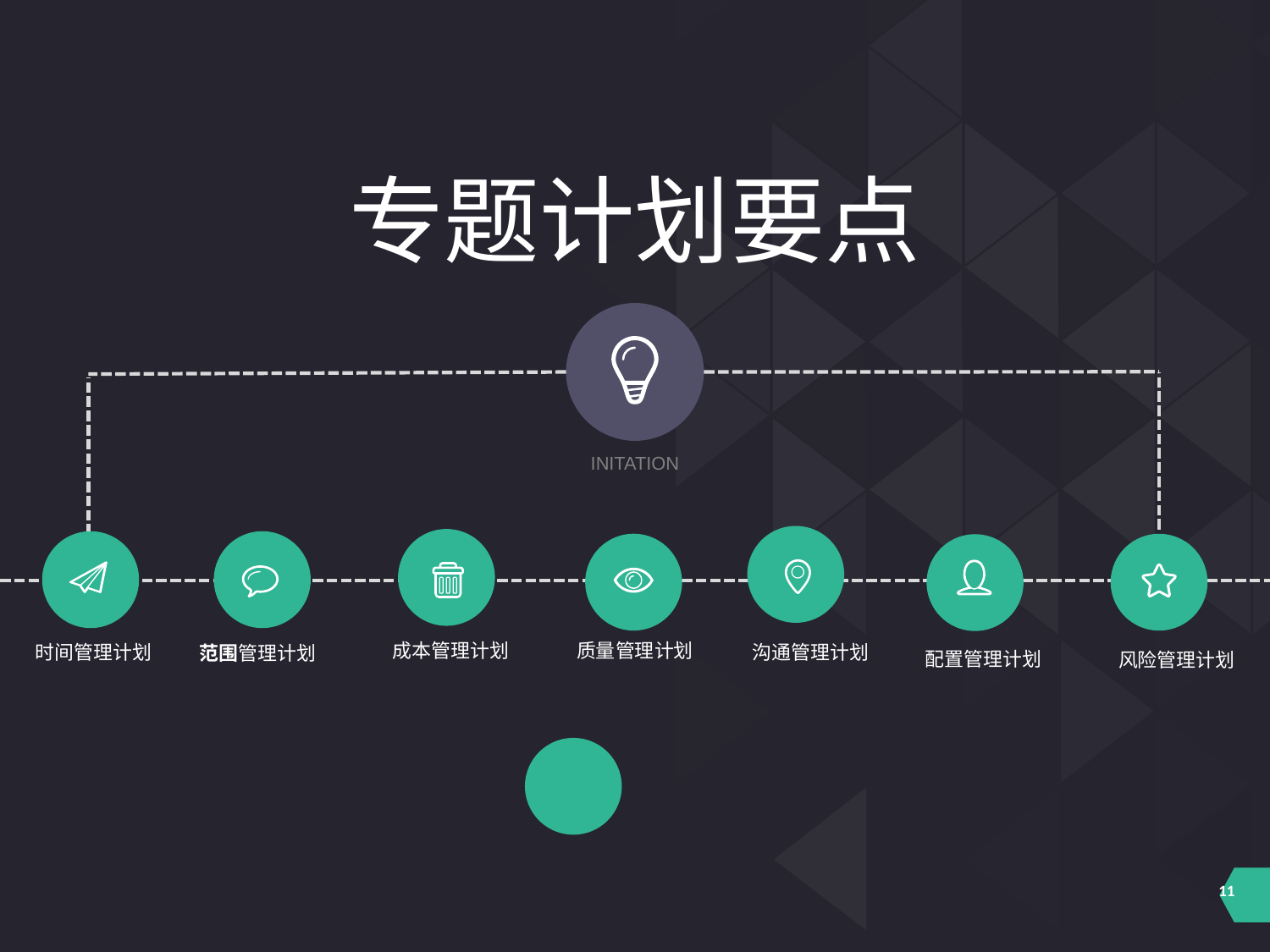

专题计划要点

INITATION

成本管理计划
质量管理计划
沟通管理计划
时间管理计划
范围管理计划
配置管理计划
风险管理计划